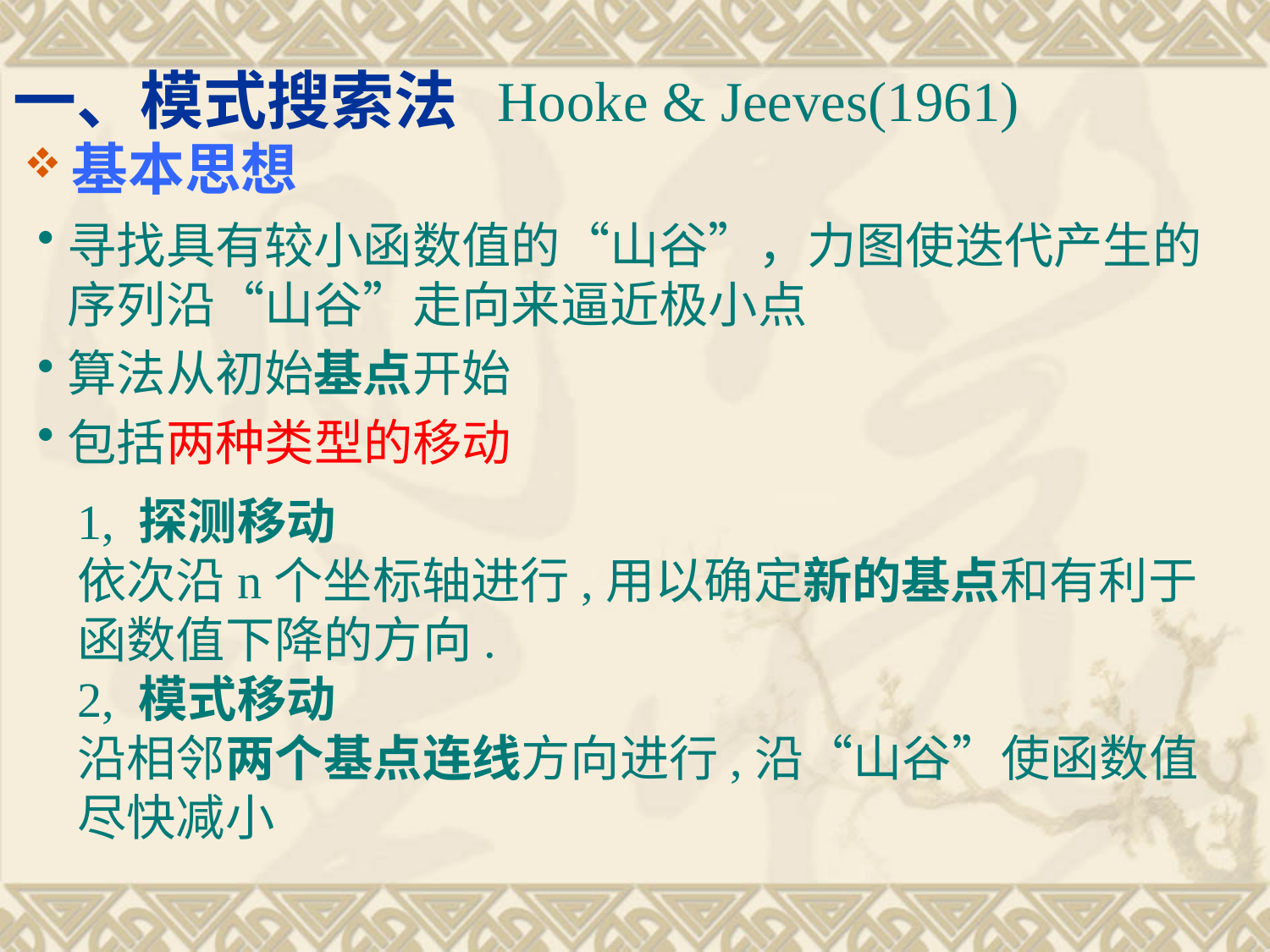

# 一、模式搜索法
Hooke & Jeeves(1961)
基本思想

寻找具有较小函数值的“山谷”，力图使迭代产生的序列沿“山谷”走向来逼近极小点
算法从初始基点开始
包括两种类型的移动
1, 探测移动
依次沿n个坐标轴进行,用以确定新的基点和有利于函数值下降的方向.
2, 模式移动
沿相邻两个基点连线方向进行,沿“山谷”使函数值尽快减小